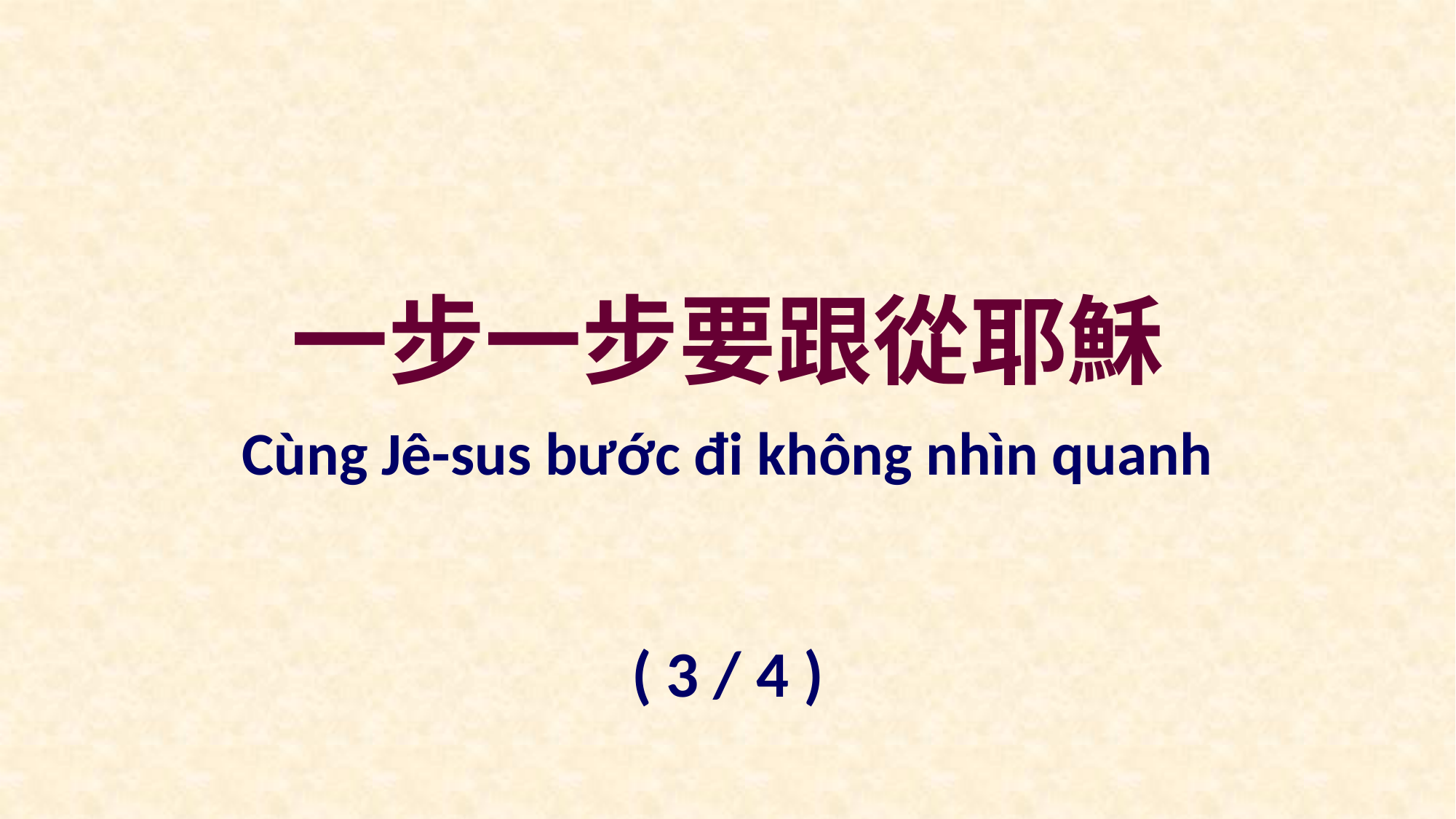

一步一步要跟從耶穌
Cùng Jê-sus bước đi không nhìn quanh
( 3 / 4 )